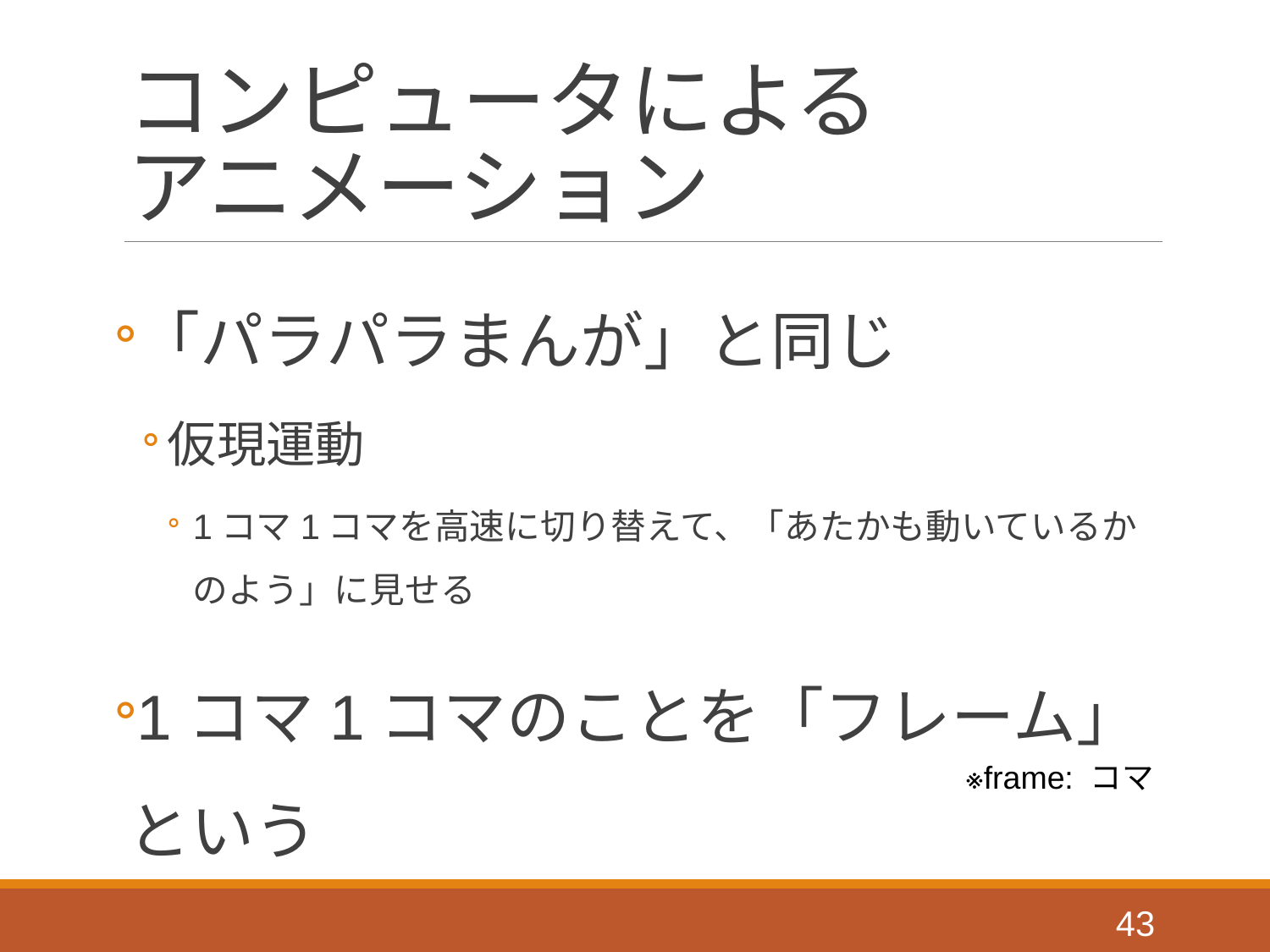

# コンピュータによる アニメーション
「パラパラまんが」と同じ
仮現運動
1コマ1コマを高速に切り替えて、「あたかも動いているかのよう」に見せる
1コマ1コマのことを「フレーム」という
※frame: コマ
43